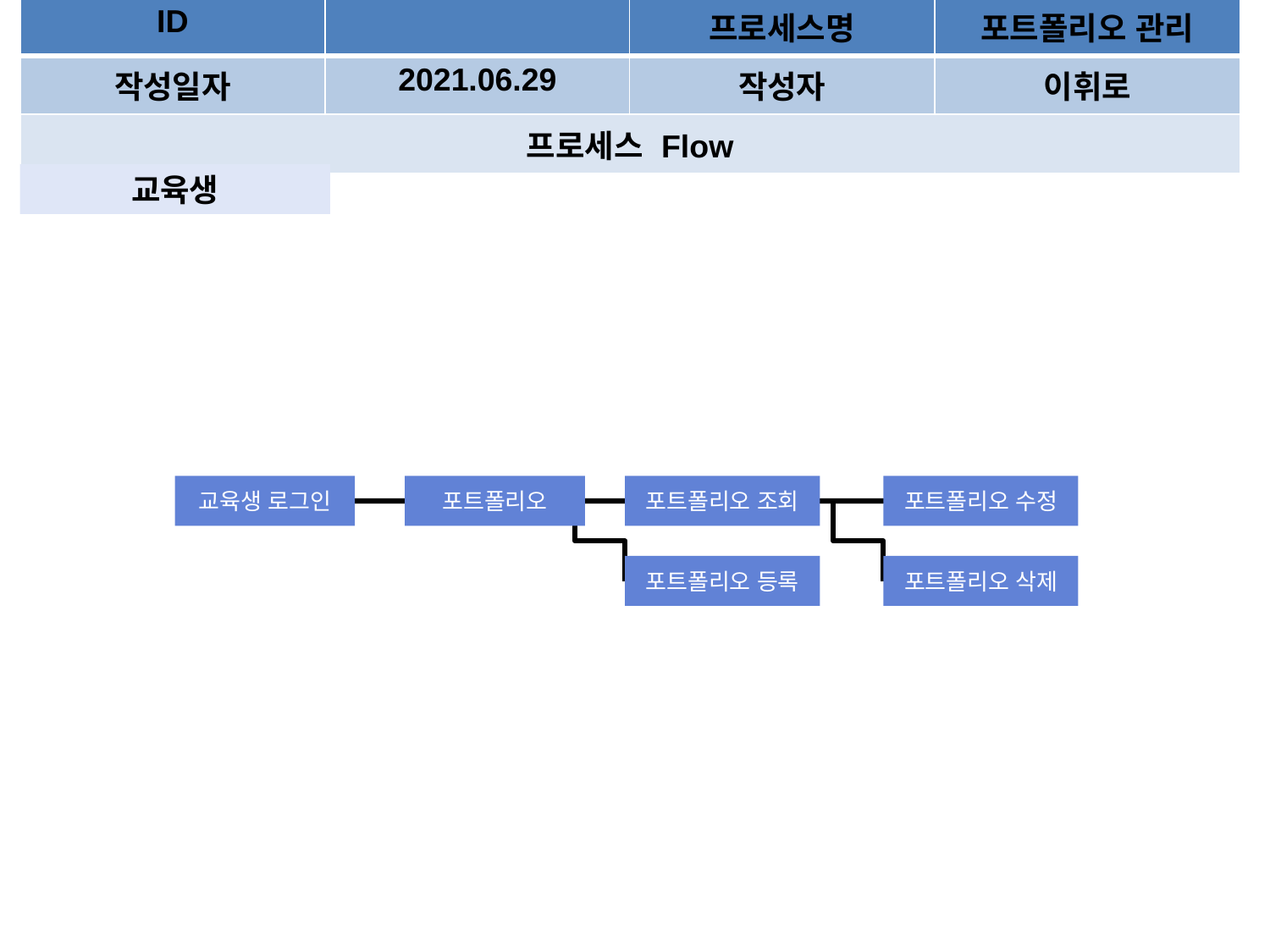

| ID |  |  | 프로세스명 | 포트폴리오 관리 |
| --- | --- | --- | --- | --- |
| 작성일자 |  | 2021.06.29 | 작성자 | 이휘로 |
| 프로세스 Flow |  |  |  |  |
교육생
교육생 로그인
포트폴리오
포트폴리오 조회
포트폴리오 수정
포트폴리오 등록
포트폴리오 삭제